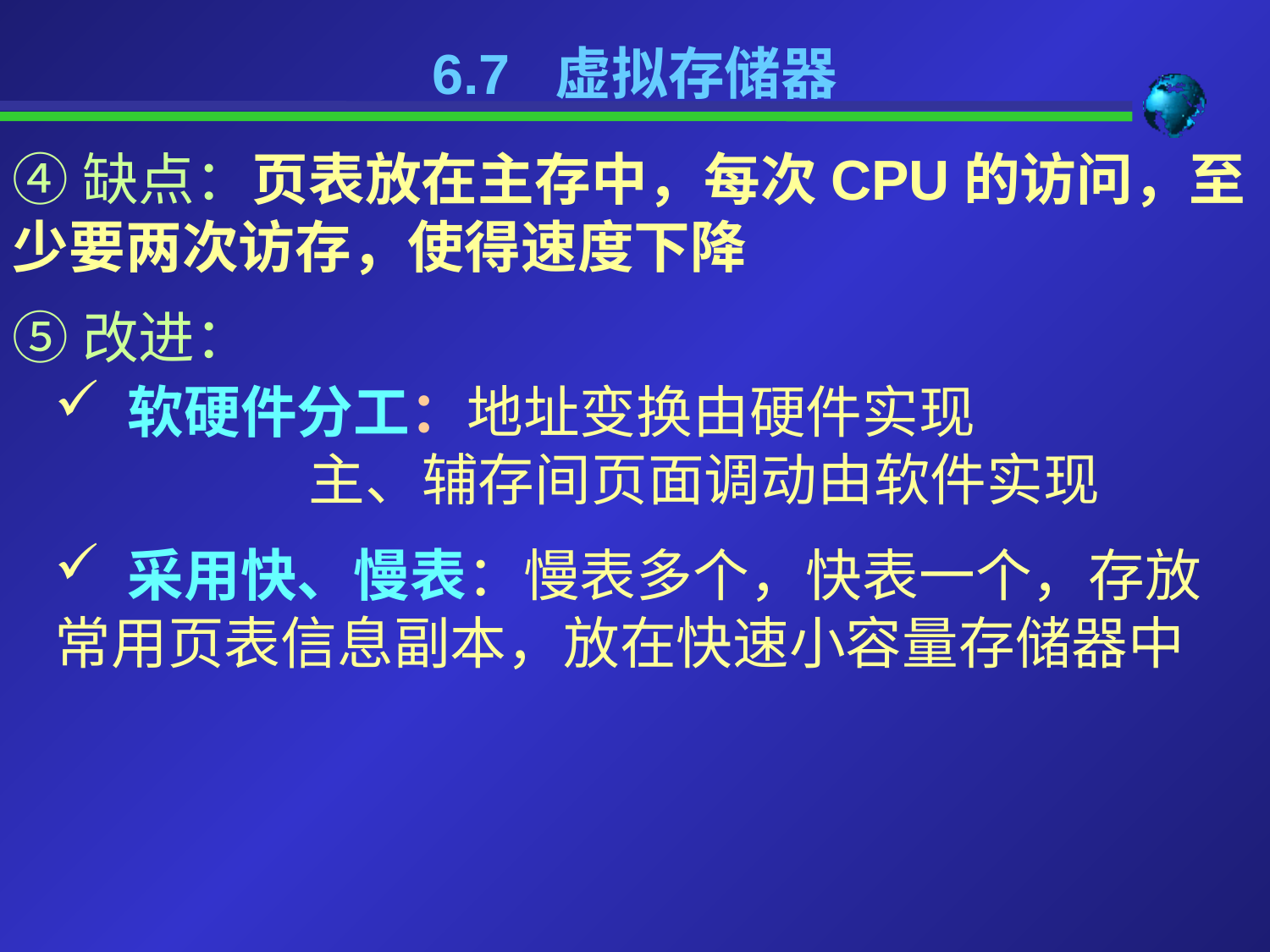

6.7  虚拟存储器
④缺点：页表放在主存中，每次CPU的访问，至少要两次访存，使得速度下降
⑤改进：
 软硬件分工：地址变换由硬件实现
		主、辅存间页面调动由软件实现
 采用快、慢表：慢表多个，快表一个，存放常用页表信息副本，放在快速小容量存储器中
74